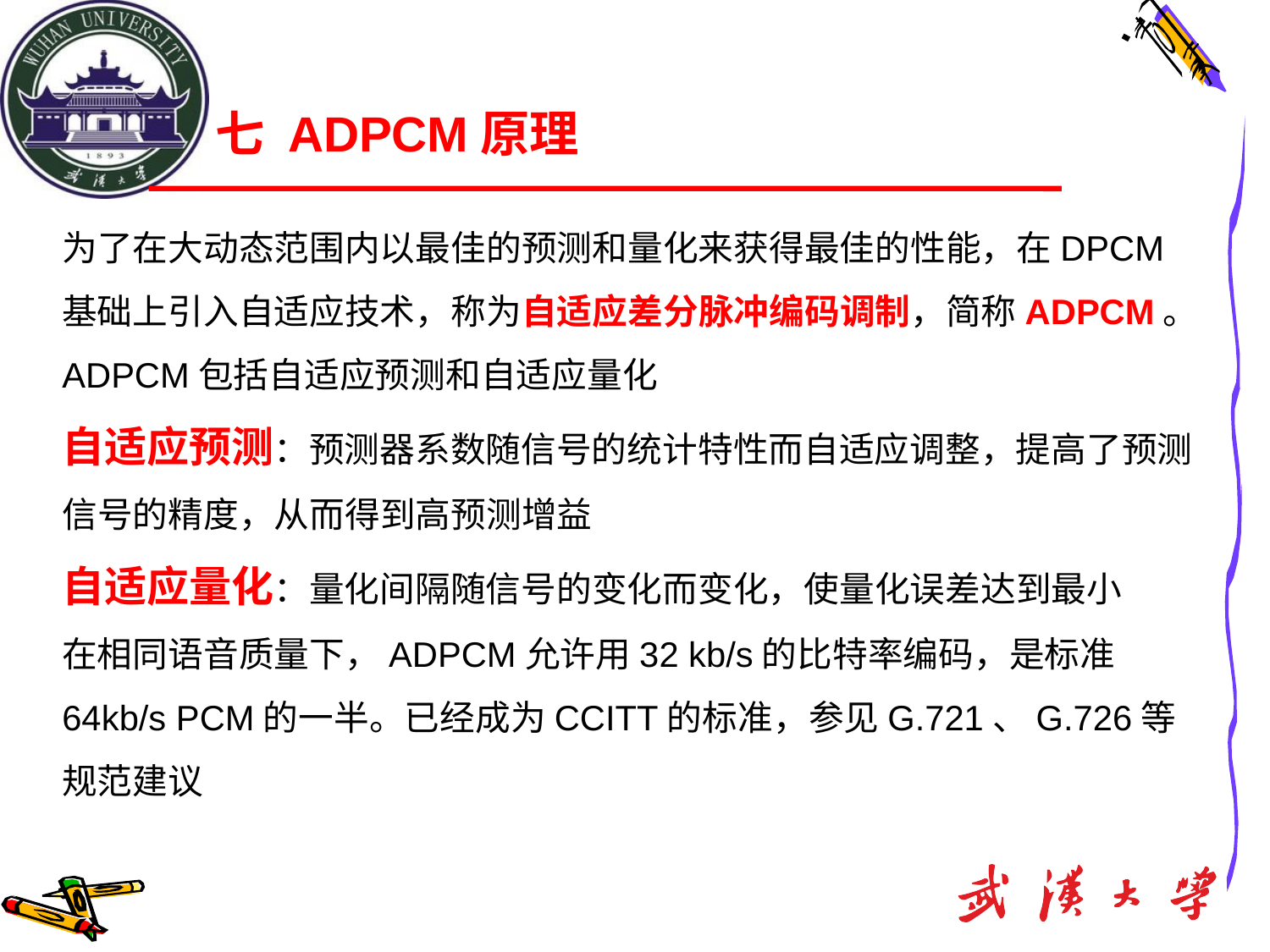

七 ADPCM原理
为了在大动态范围内以最佳的预测和量化来获得最佳的性能，在DPCM基础上引入自适应技术，称为自适应差分脉冲编码调制，简称ADPCM。ADPCM包括自适应预测和自适应量化
自适应预测：预测器系数随信号的统计特性而自适应调整，提高了预测信号的精度，从而得到高预测增益
自适应量化：量化间隔随信号的变化而变化，使量化误差达到最小
在相同语音质量下，ADPCM允许用32 kb/s的比特率编码，是标准64kb/s PCM的一半。已经成为CCITT的标准，参见G.721、G.726等规范建议